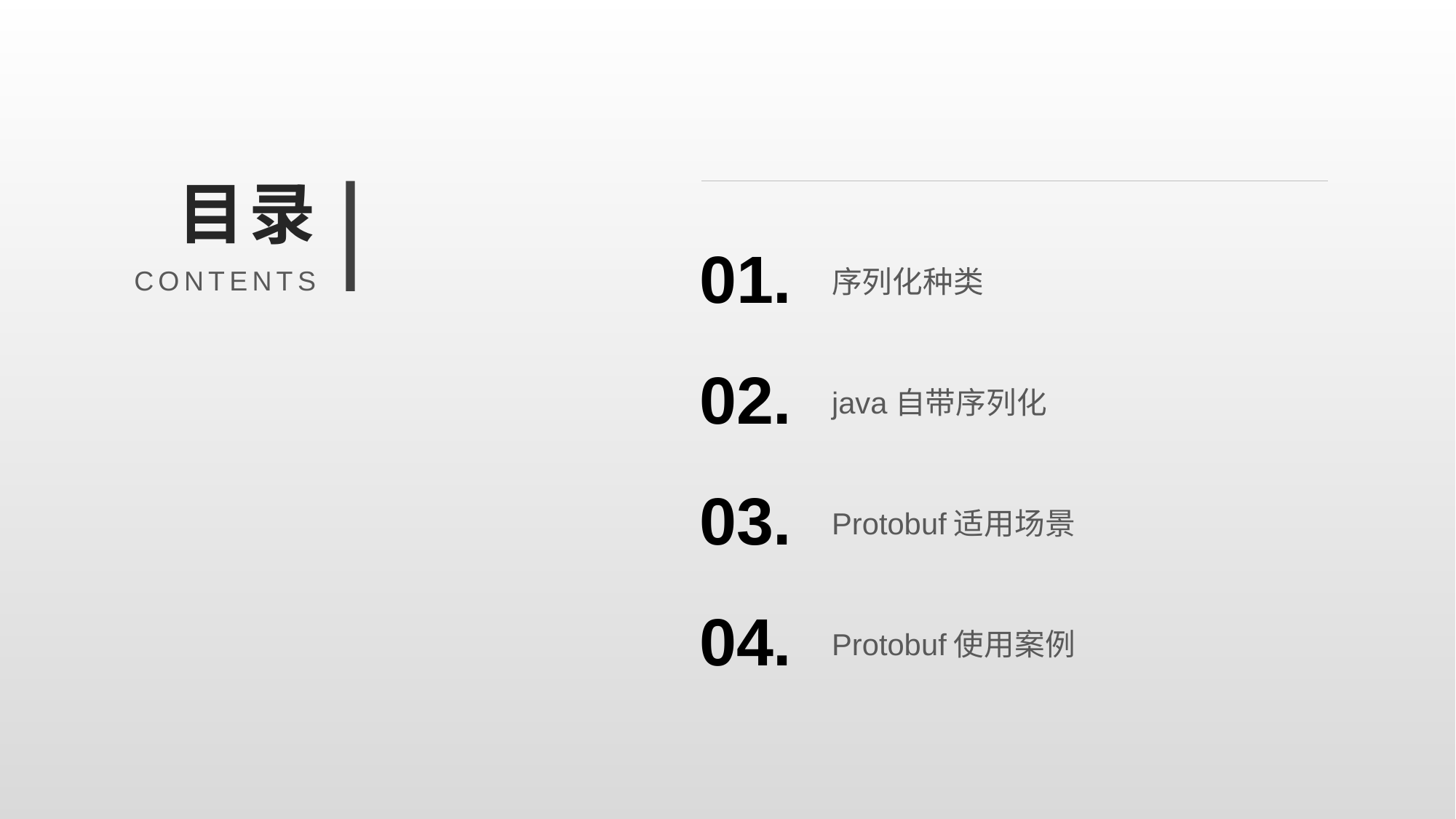

目录

01.
序列化种类
CONTENTS
02.
java自带序列化
03.
Protobuf适用场景
04.
Protobuf使用案例